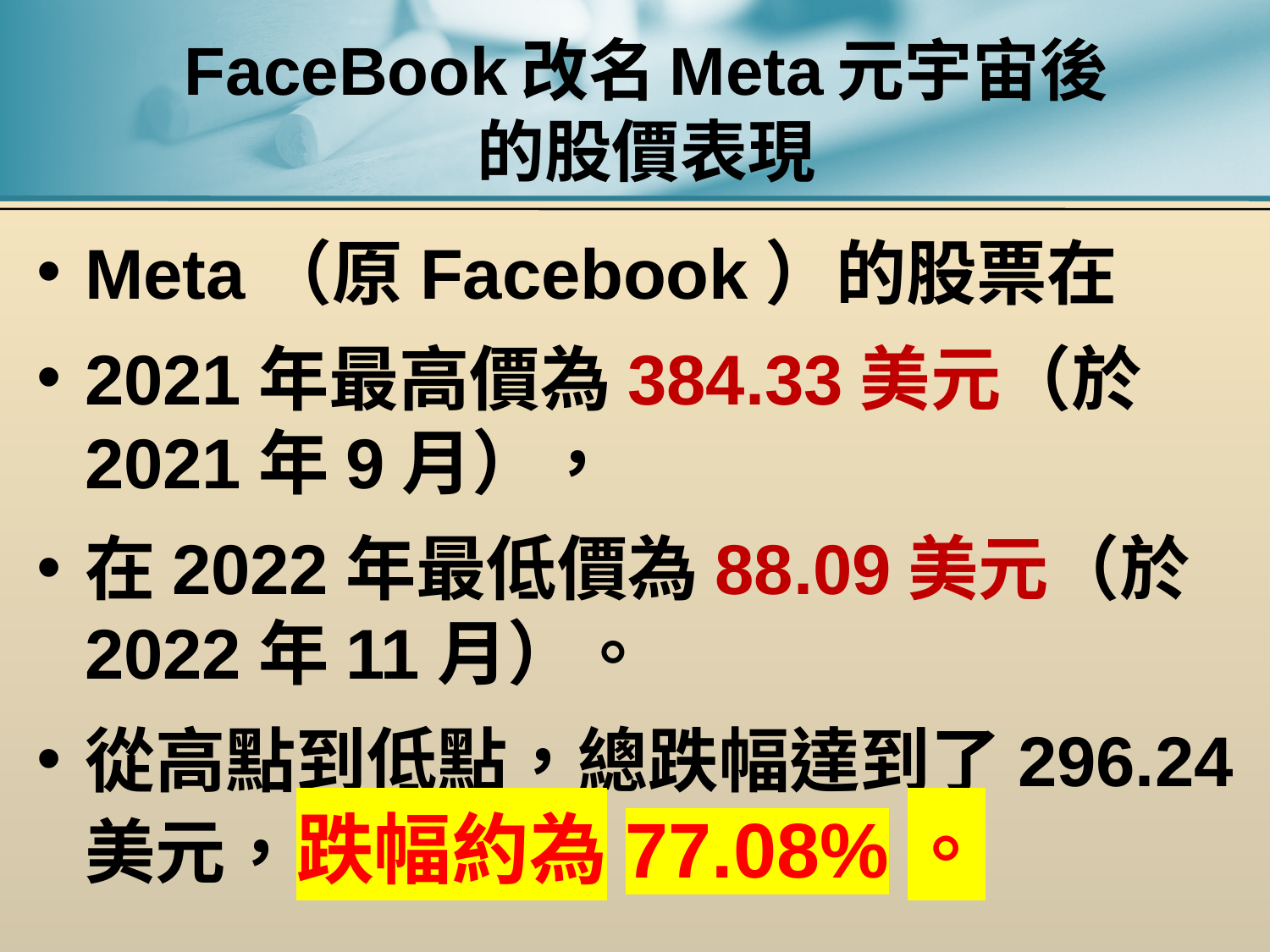

# FaceBook改名Meta元宇宙後 的股價表現
Meta（原Facebook）的股票在
2021年最高價為384.33美元（於2021年9月），
在2022年最低價為88.09美元（於2022年11月）。
從高點到低點，總跌幅達到了296.24美元，跌幅約為77.08%。